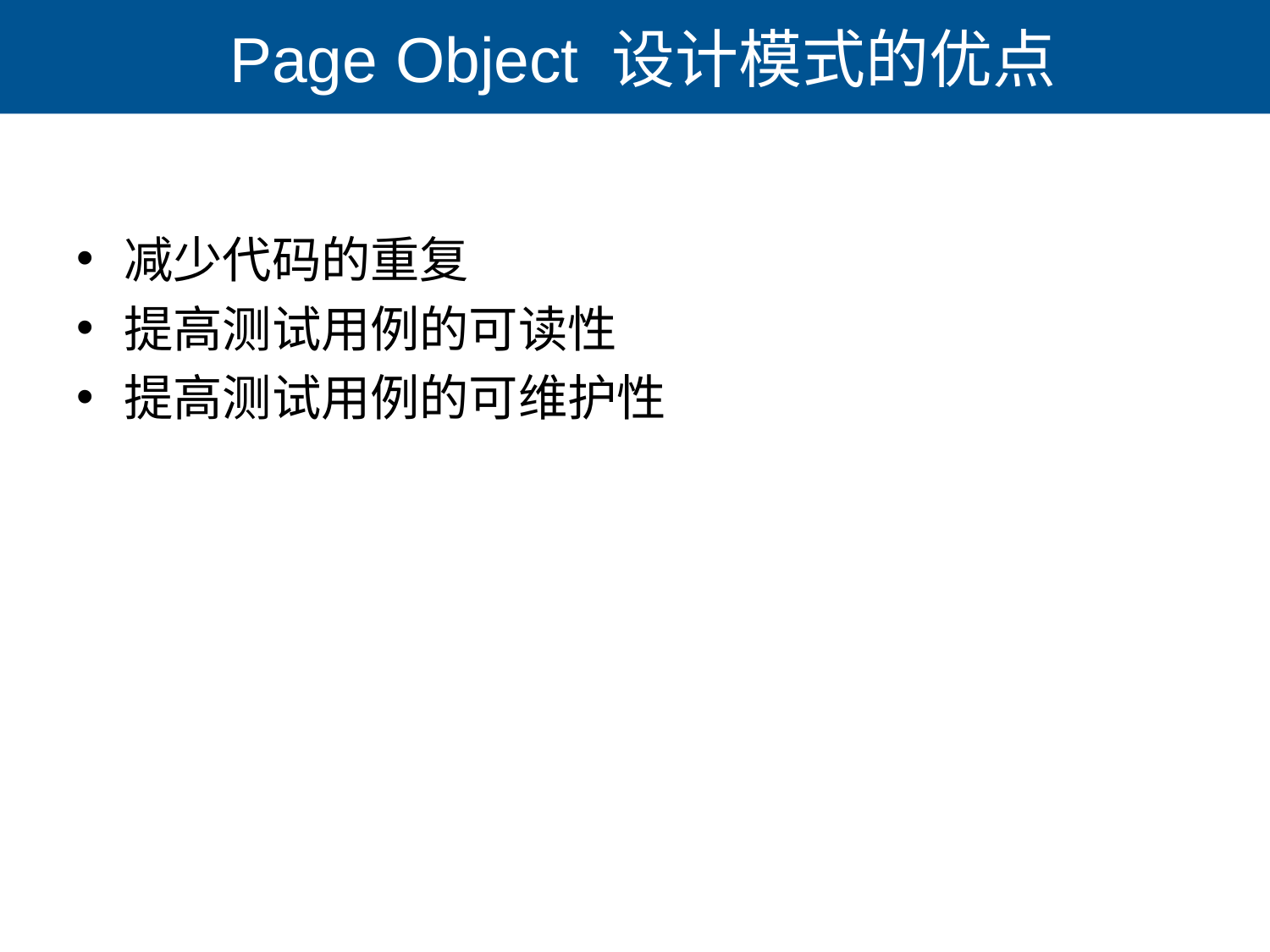

# Page Object 设计模式的优点
减少代码的重复
提高测试用例的可读性
提高测试用例的可维护性